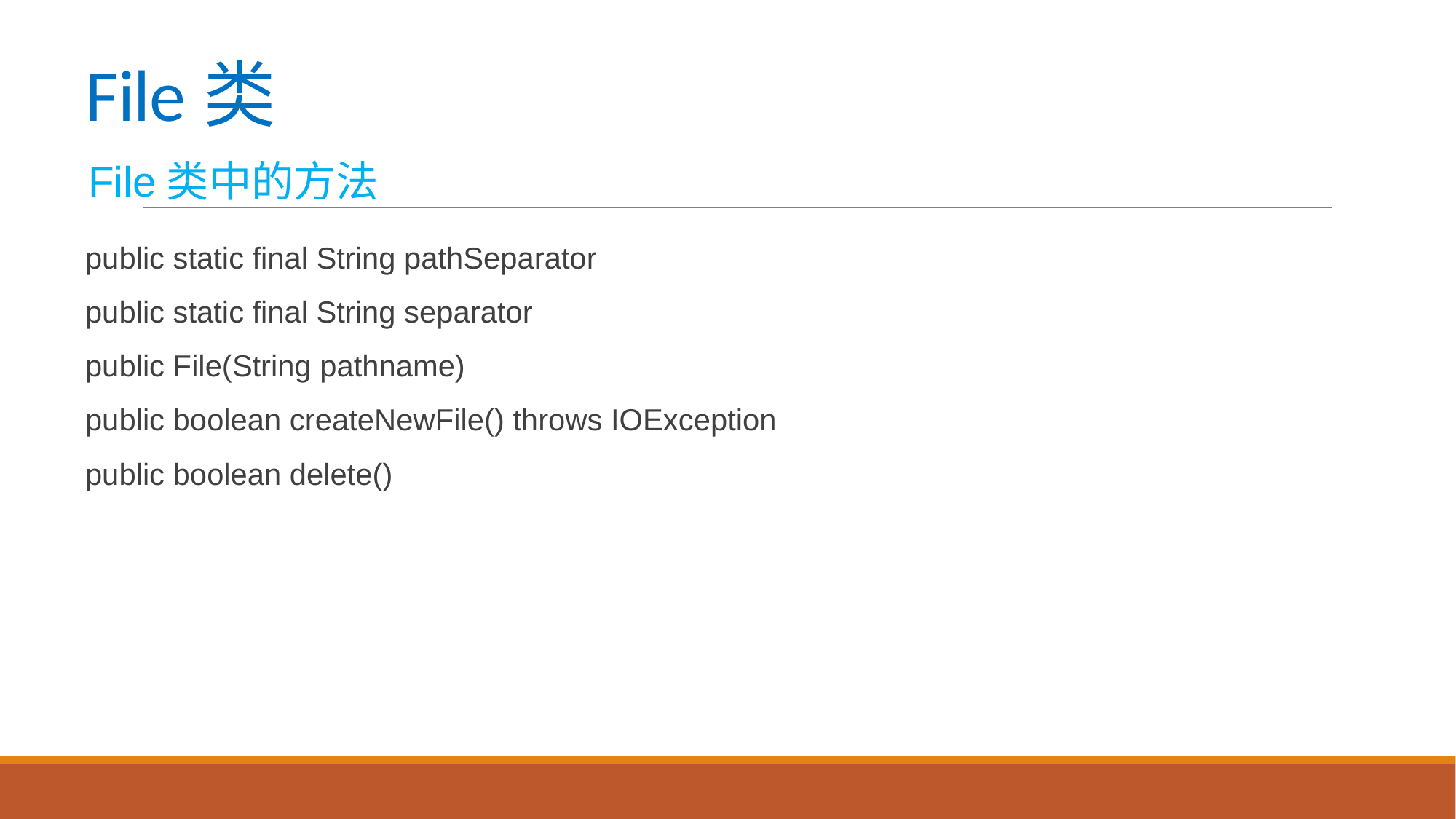

# File类
File类中的方法
public static final String pathSeparator
public static final String separator
public File(String pathname)
public boolean createNewFile() throws IOException
public boolean delete()